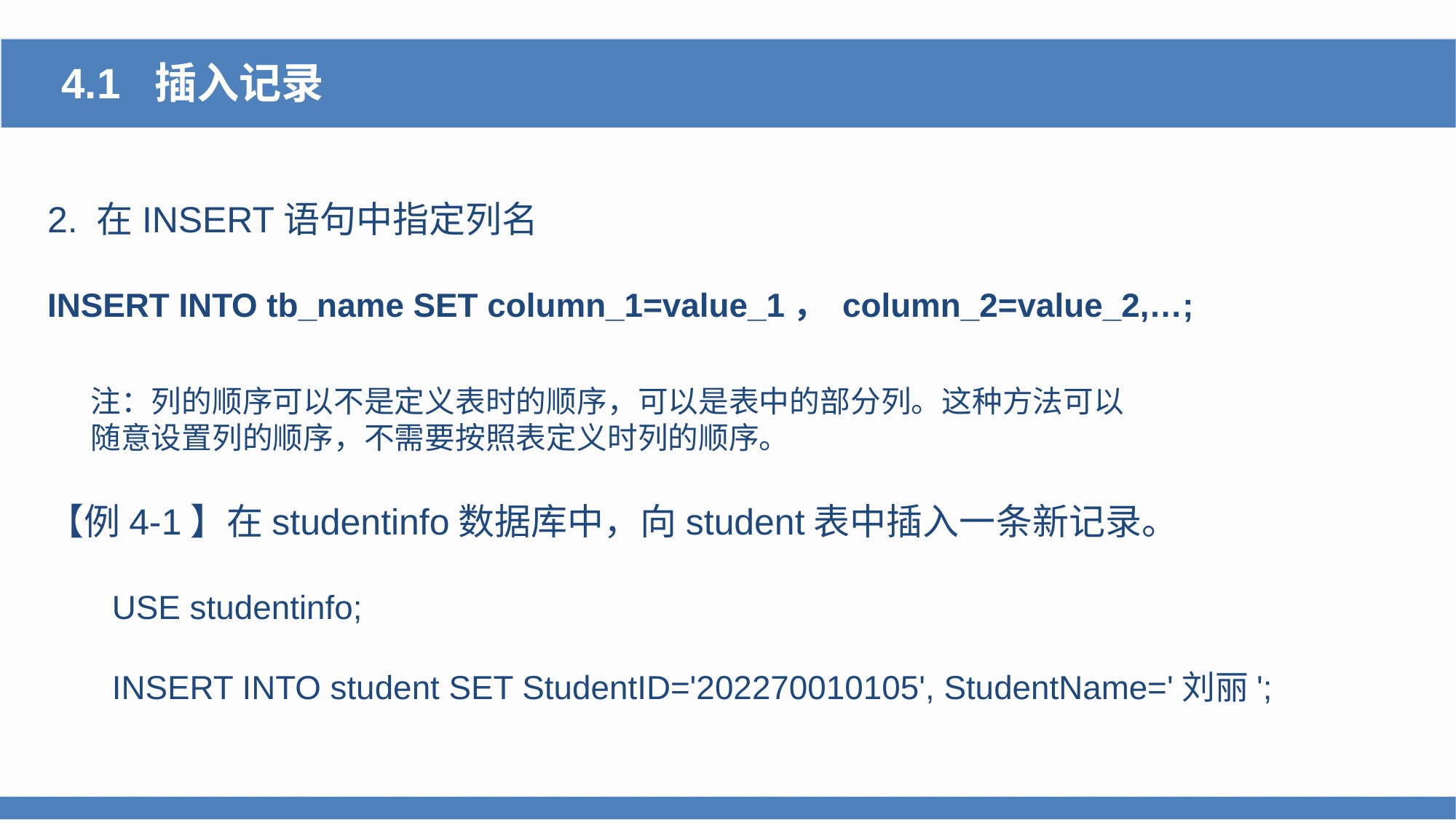

4.1  插入记录

2. 在INSERT语句中指定列名

INSERT INTO tb_name SET column_1=value_1， column_2=value_2,…;

【例4-1】在studentinfo数据库中，向student表中插入一条新记录。

USE studentinfo;

INSERT INTO student SET StudentID='202270010105', StudentName='刘丽';
注：列的顺序可以不是定义表时的顺序，可以是表中的部分列。这种方法可以
随意设置列的顺序，不需要按照表定义时列的顺序。